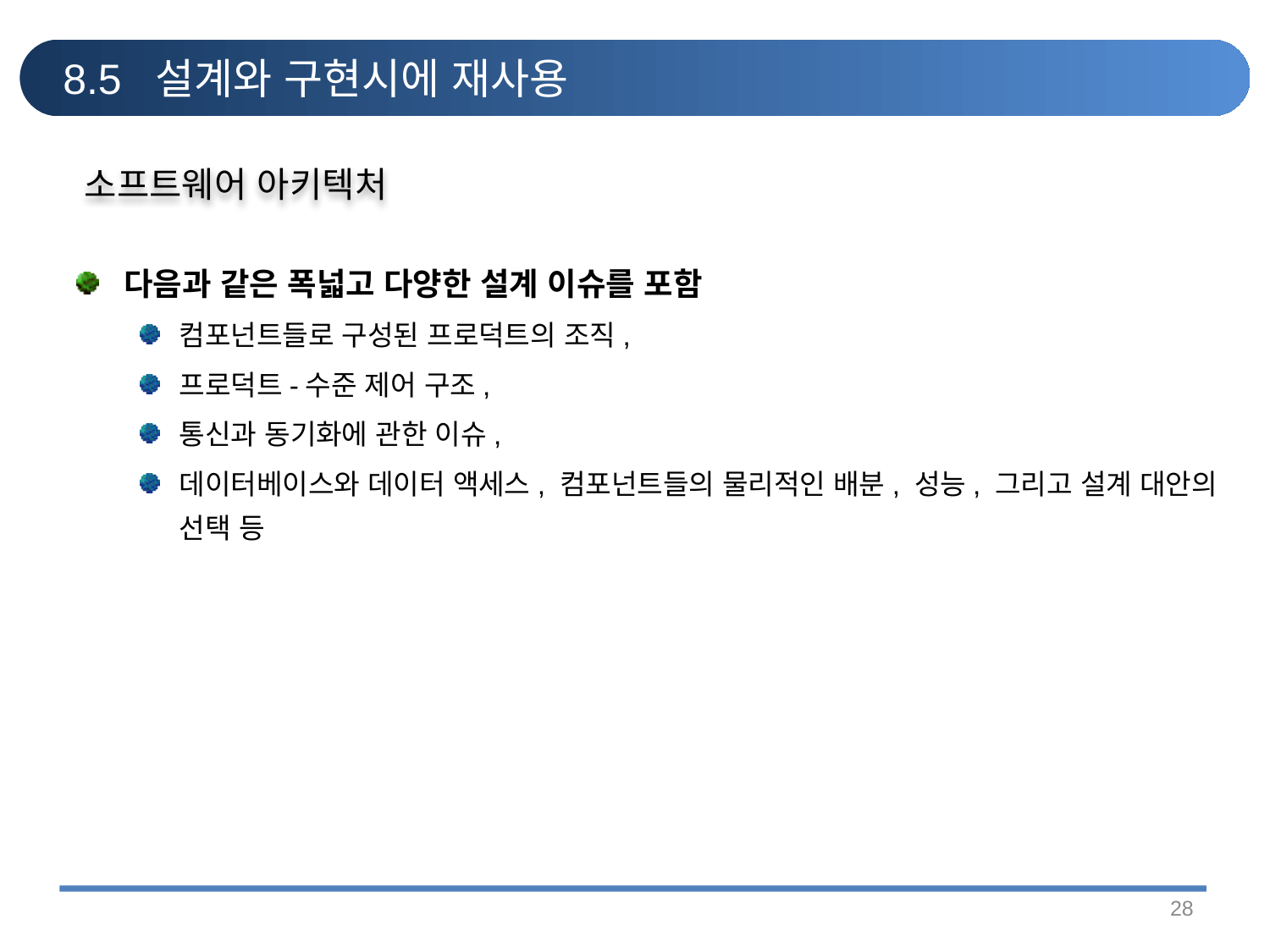

# 8.5  설계와 구현시에 재사용
소프트웨어 아키텍처
다음과 같은 폭넓고 다양한 설계 이슈를 포함
컴포넌트들로 구성된 프로덕트의 조직,
프로덕트-수준 제어 구조,
통신과 동기화에 관한 이슈,
데이터베이스와 데이터 액세스, 컴포넌트들의 물리적인 배분, 성능, 그리고 설계 대안의 선택 등
28